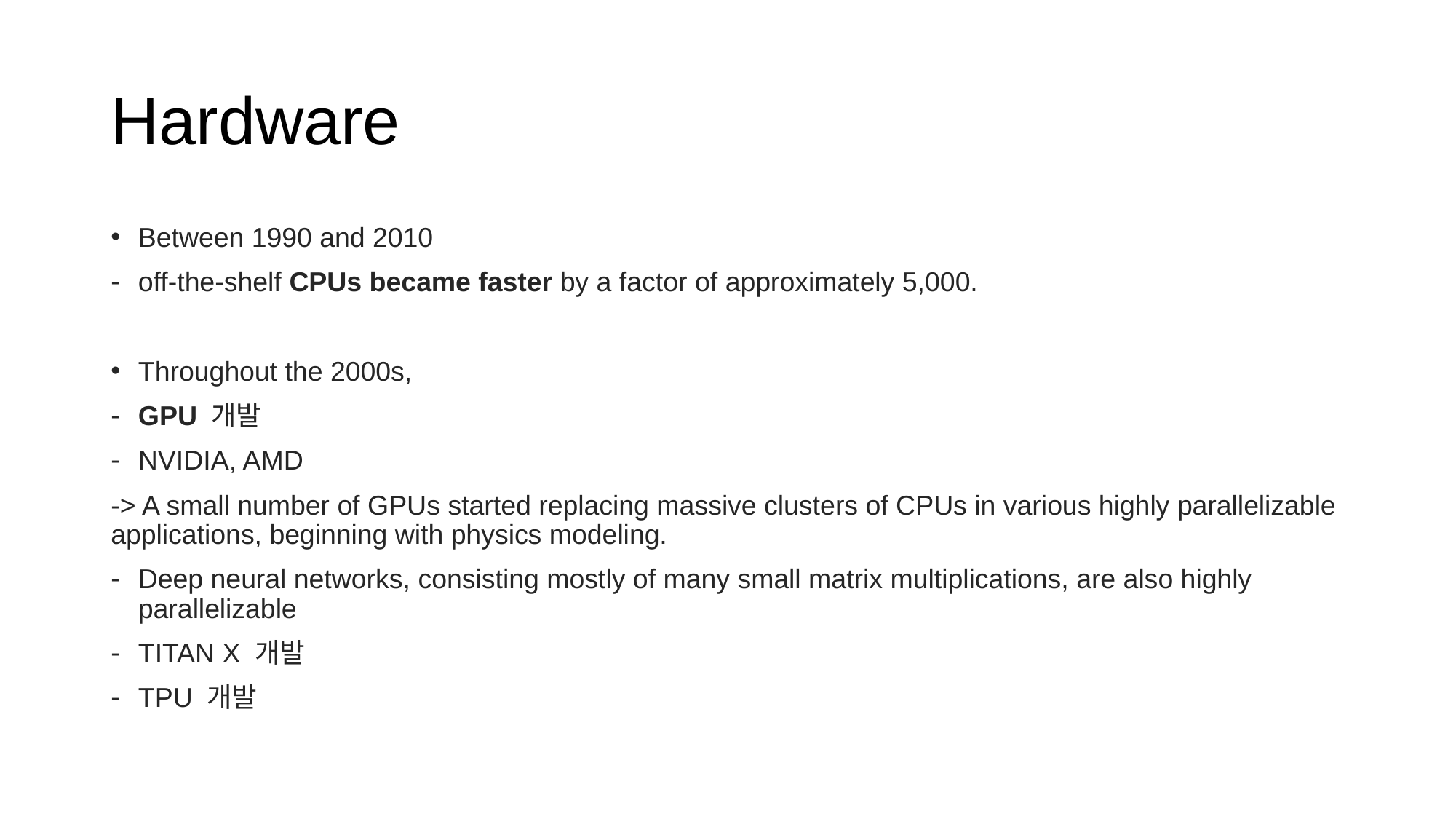

# Hardware
Between 1990 and 2010
off-the-shelf CPUs became faster by a factor of approximately 5,000.

Throughout the 2000s,
GPU 개발
NVIDIA, AMD
-> A small number of GPUs started replacing massive clusters of CPUs in various highly parallelizable applications, beginning with physics modeling.
Deep neural networks, consisting mostly of many small matrix multiplications, are also highly parallelizable
TITAN X 개발
TPU 개발